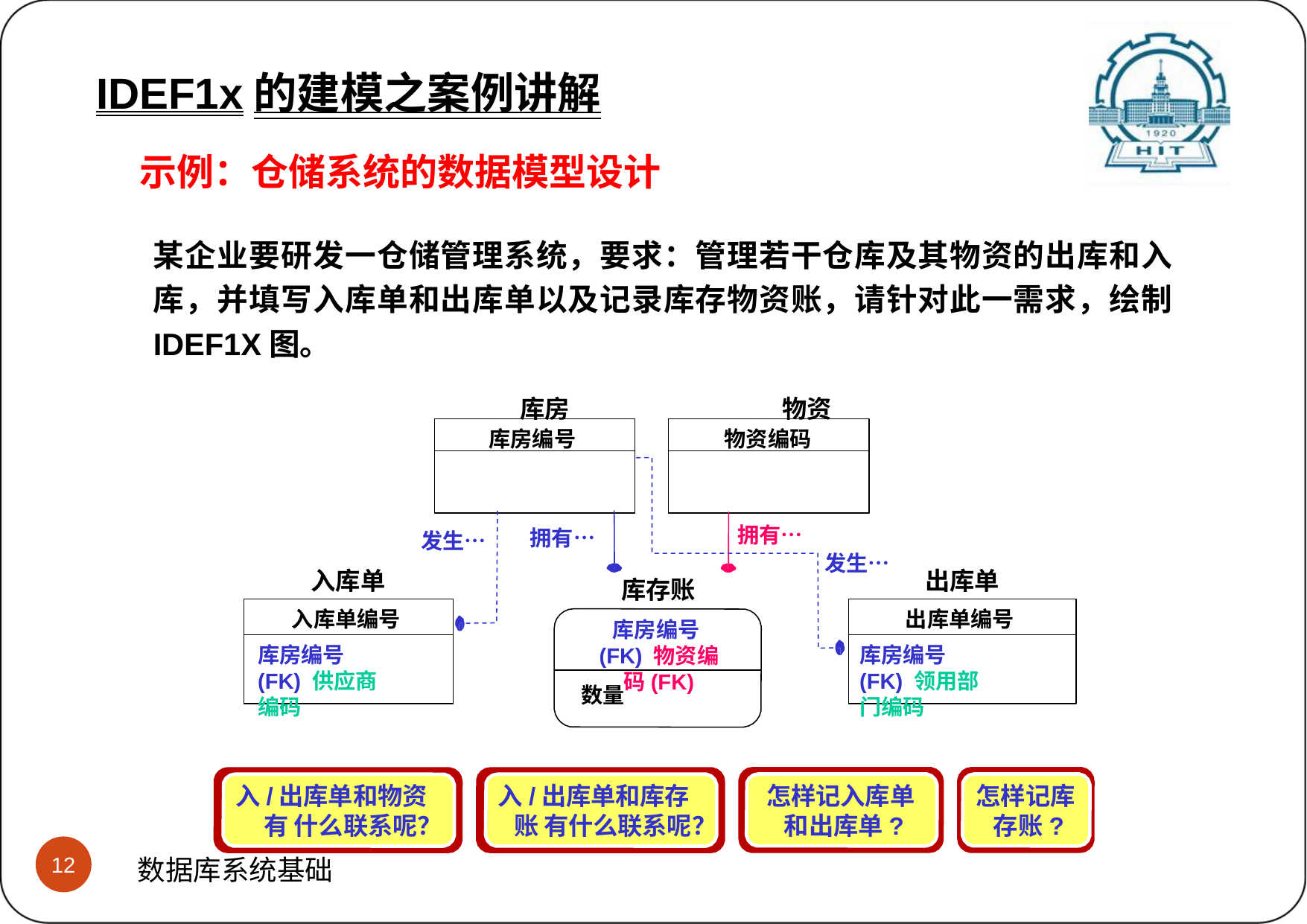

IDEF1x的建模之案例讲解
示例：仓储系统的数据模型设计

某企业要研发一仓储管理系统，要求：管理若干仓库及其物资的出库和入 库，并填写入库单和出库单以及记录库存物资账，请针对此一需求，绘制 IDEF1X图。

库房	物资

库房编号	物资编码

拥有…
拥有…
发生…
发生…
入库单
出库单
库存账
库房编号(FK) 物资编码(FK)

入库单编号
出库单编号

库房编号(FK) 供应商编码
库房编号(FK) 领用部门编码

数量

入/出库单和物资有 什么联系呢？
入/出库单和库存账 有什么联系呢？
怎样记入库单 和出库单?
怎样记库 存账?